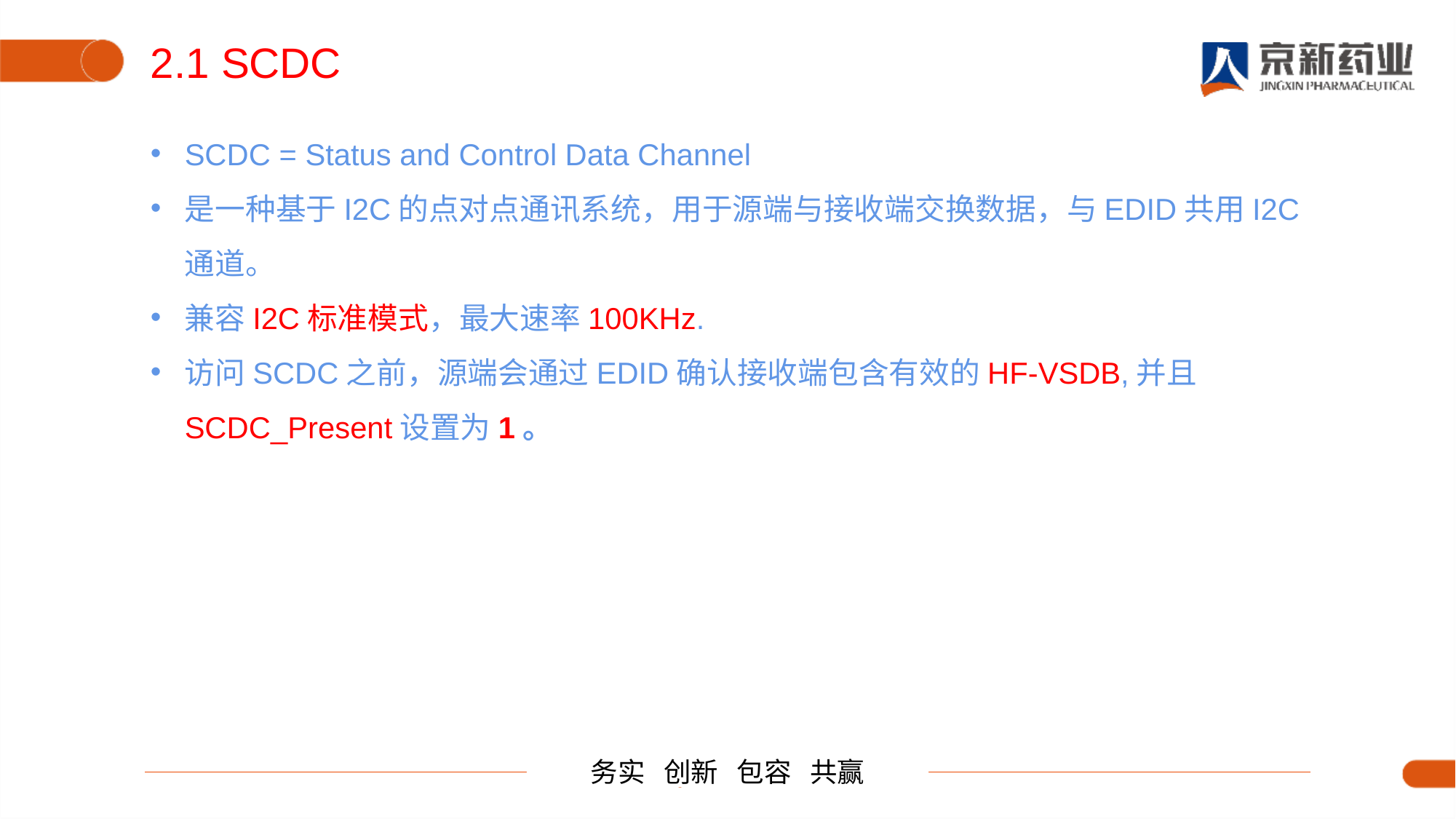

2.1 SCDC
SCDC = Status and Control Data Channel
是一种基于I2C的点对点通讯系统，用于源端与接收端交换数据，与EDID共用I2C通道。
兼容I2C标准模式，最大速率100KHz.
访问SCDC之前，源端会通过EDID确认接收端包含有效的HF-VSDB,并且SCDC_Present设置为1。